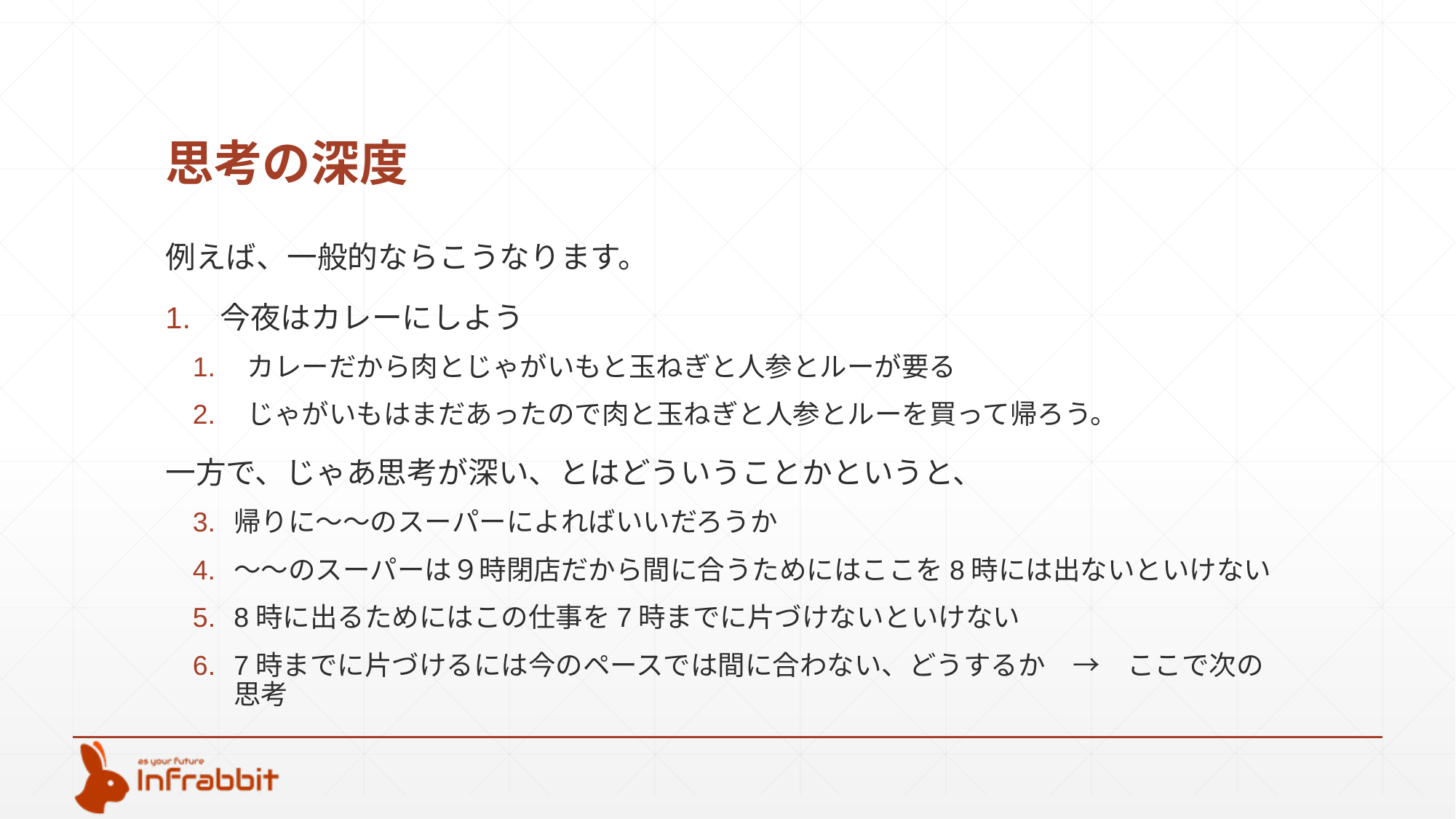

# 思考の深度
例えば、一般的ならこうなります。
今夜はカレーにしよう
カレーだから肉とじゃがいもと玉ねぎと人参とルーが要る
じゃがいもはまだあったので肉と玉ねぎと人参とルーを買って帰ろう。
一方で、じゃあ思考が深い、とはどういうことかというと、
帰りに～～のスーパーによればいいだろうか
～～のスーパーは９時閉店だから間に合うためにはここを8時には出ないといけない
8時に出るためにはこの仕事を7時までに片づけないといけない
7時までに片づけるには今のペースでは間に合わない、どうするか　→　ここで次の思考